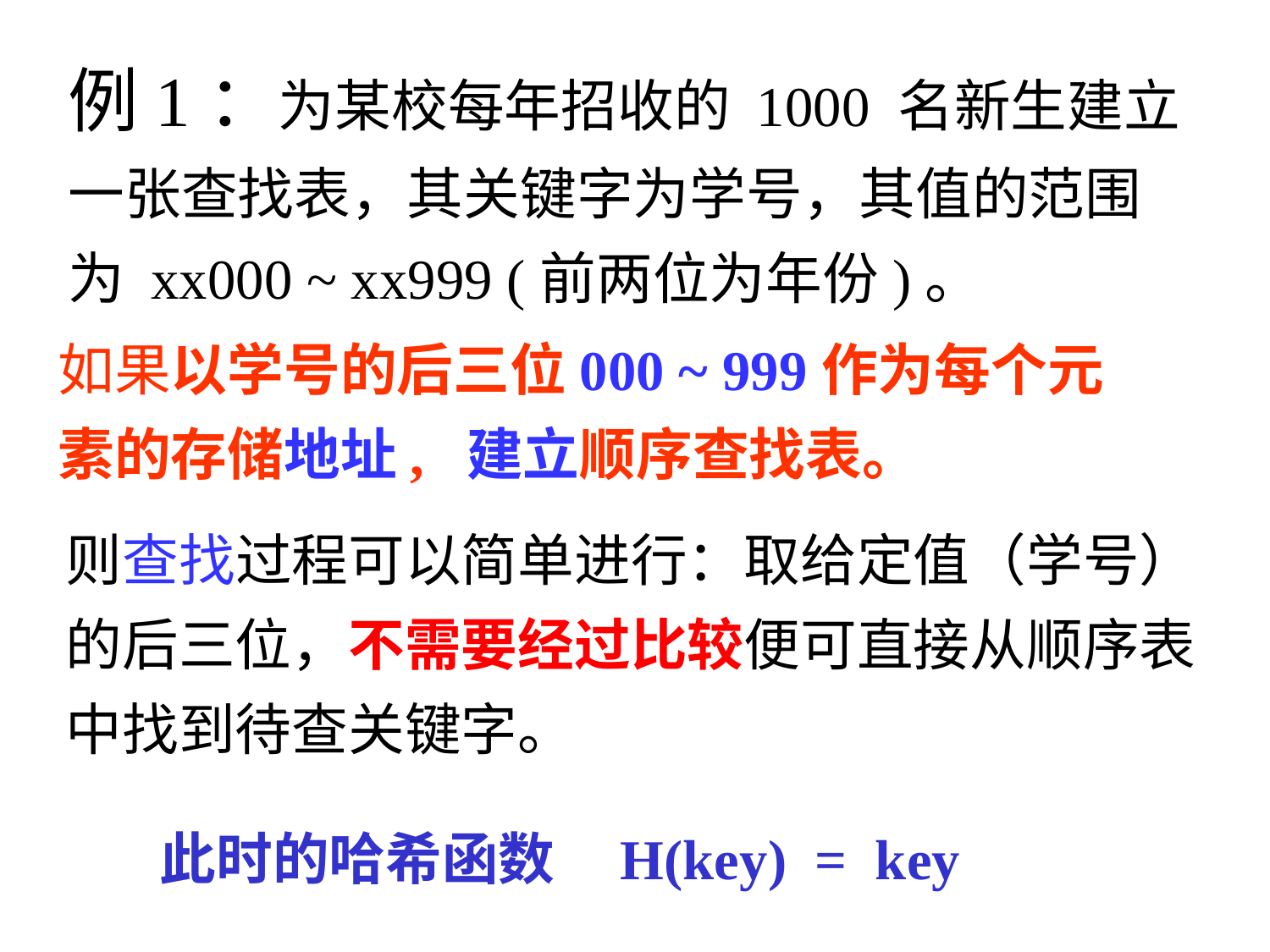

例1：为某校每年招收的 1000 名新生建立一张查找表，其关键字为学号，其值的范围为 xx000 ~ xx999 (前两位为年份)。
如果以学号的后三位000 ~ 999作为每个元素的存储地址,  建立顺序查找表。
则查找过程可以简单进行：取给定值（学号）的后三位，不需要经过比较便可直接从顺序表中找到待查关键字。
此时的哈希函数    H(key)  =  key